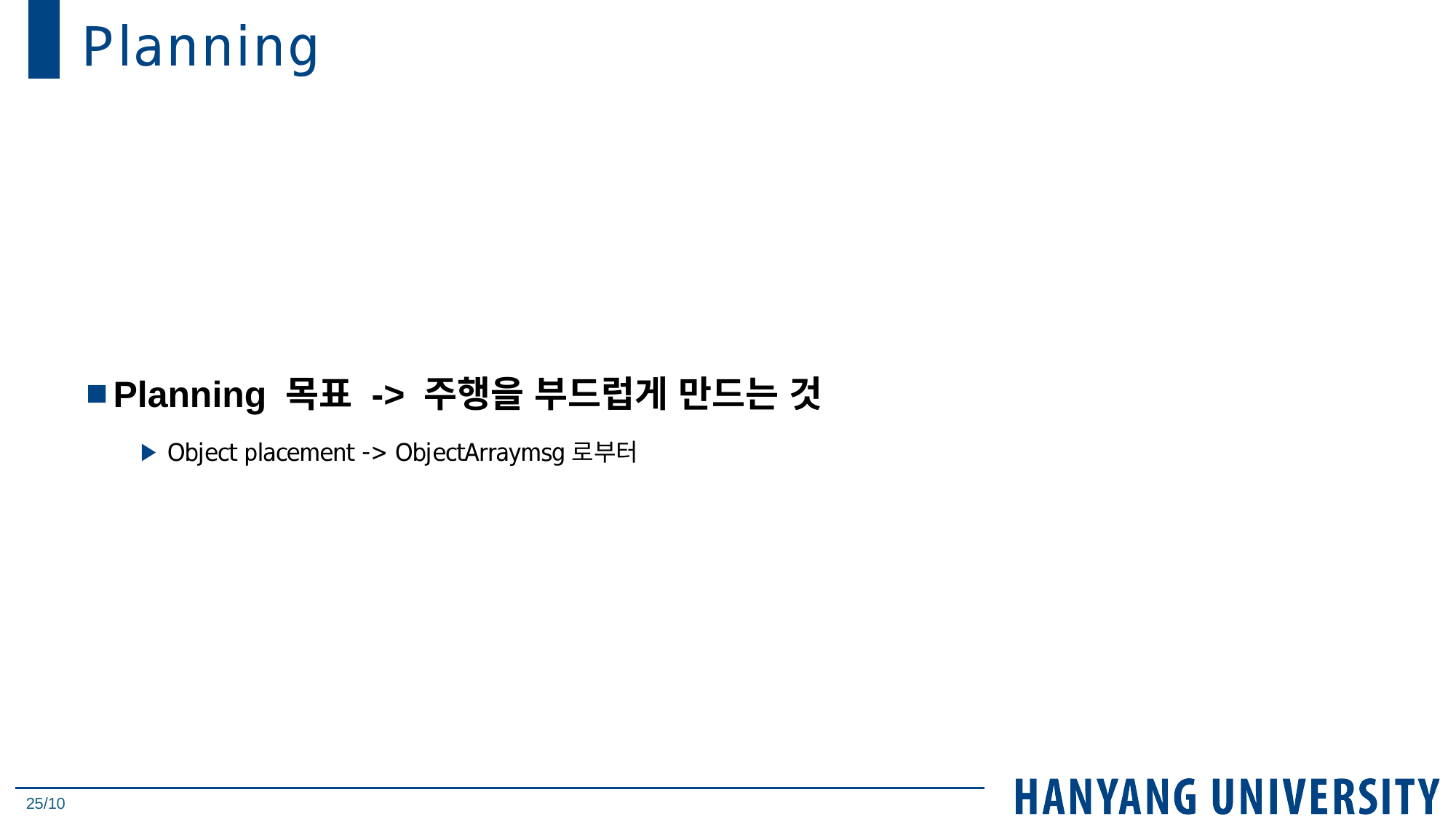

# Planning
Planning 목표 -> 주행을 부드럽게 만드는 것
Object placement -> ObjectArraymsg로부터